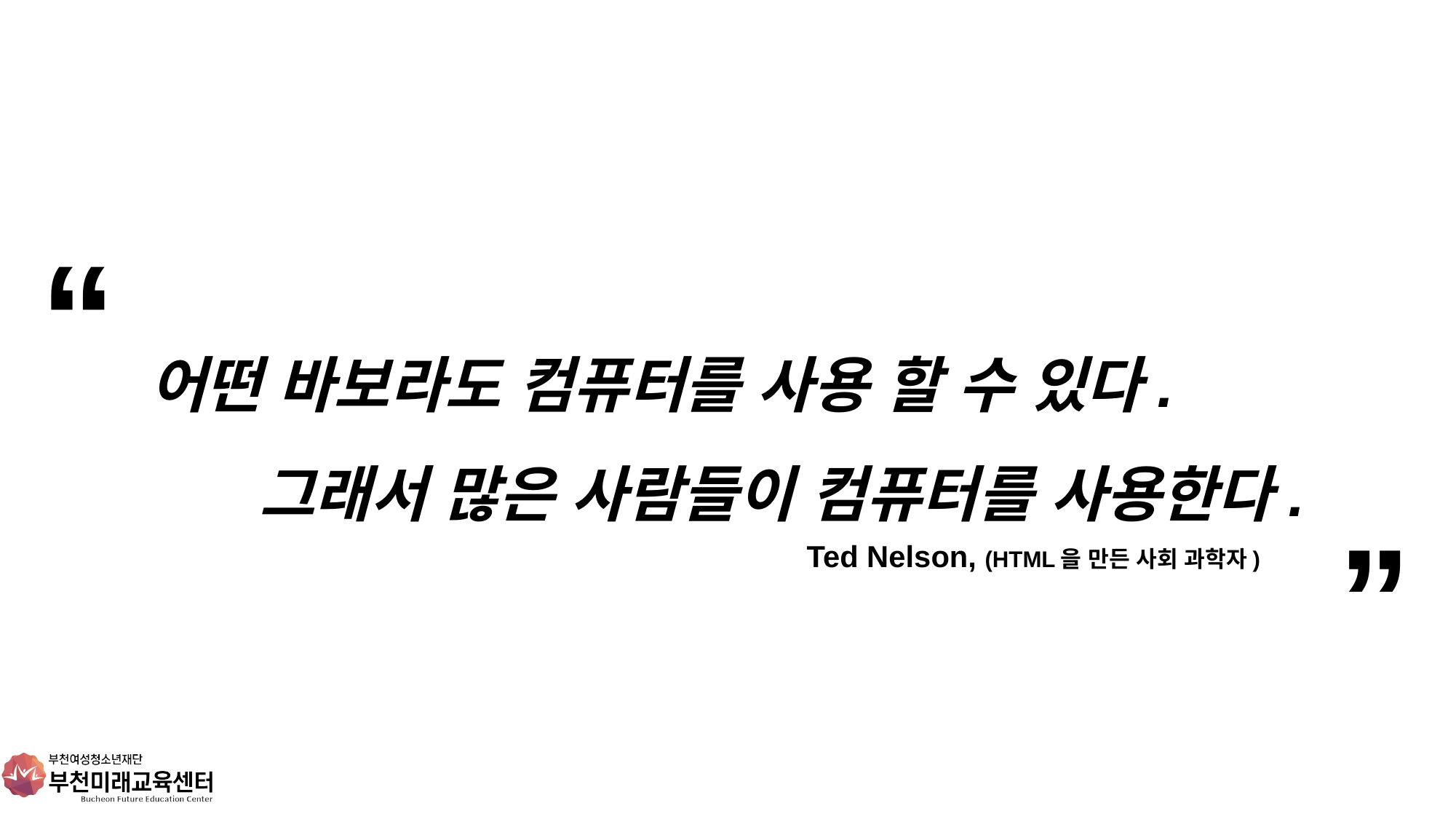

“
어떤 바보라도 컴퓨터를 사용 할 수 있다.
	그래서 많은 사람들이 컴퓨터를 사용한다.
”
Ted Nelson, (HTML을 만든 사회 과학자)